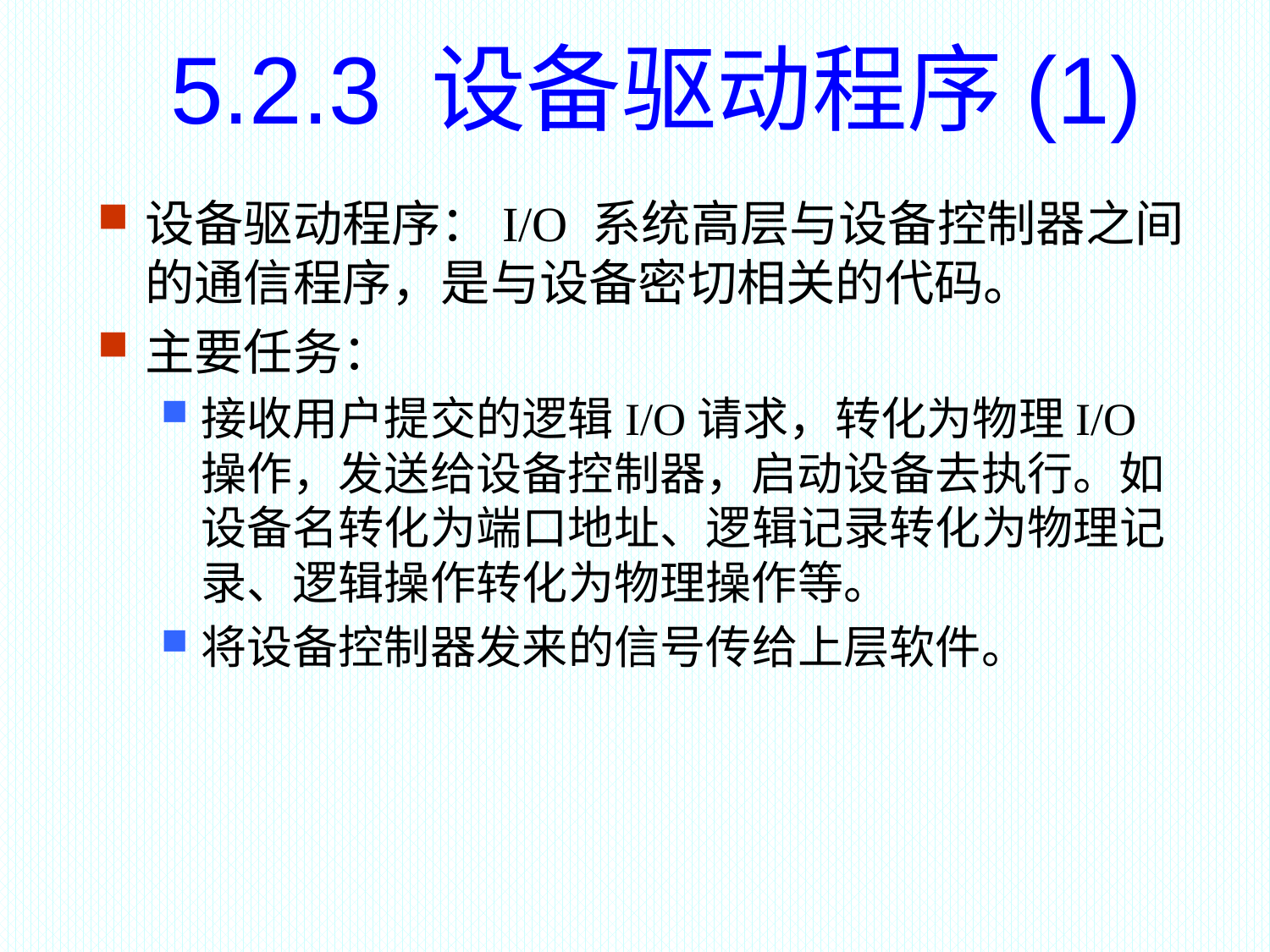

5.2.3 设备驱动程序(1)
设备驱动程序：I/O 系统高层与设备控制器之间的通信程序，是与设备密切相关的代码。
主要任务：
接收用户提交的逻辑I/O请求，转化为物理I/O操作，发送给设备控制器，启动设备去执行。如设备名转化为端口地址、逻辑记录转化为物理记录、逻辑操作转化为物理操作等。
将设备控制器发来的信号传给上层软件。